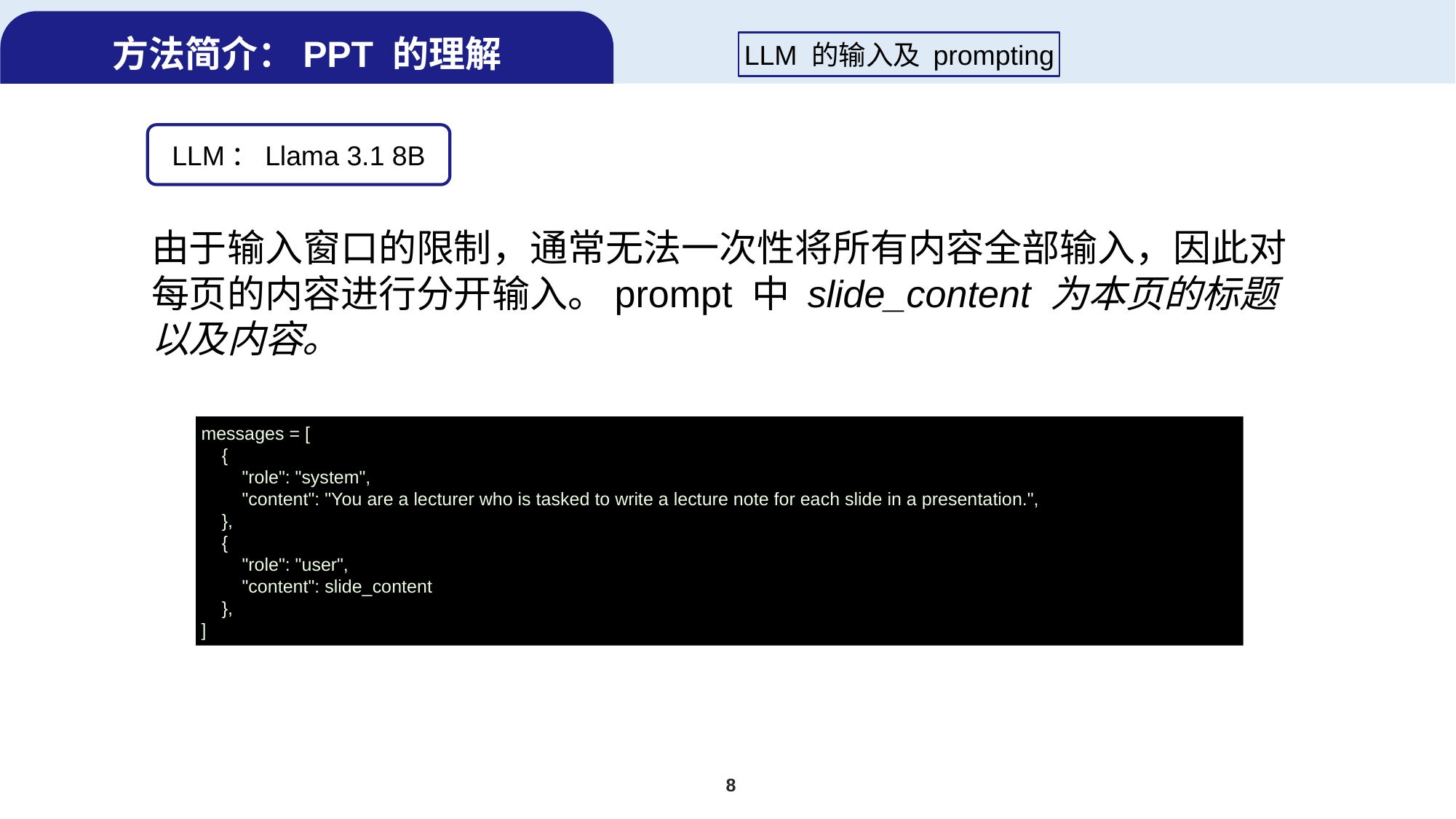

方法简介：PPT 的理解
LLM 的输入及 prompting
LLM：Llama 3.1 8B
由于输入窗口的限制，通常无法一次性将所有内容全部输入，因此对每页的内容进行分开输入。prompt 中 slide_content 为本页的标题以及内容。
messages = [
    {
        "role": "system",
        "content": "You are a lecturer who is tasked to write a lecture note for each slide in a presentation.",
    },
    {
        "role": "user",
        "content": slide_content
    },
]
8